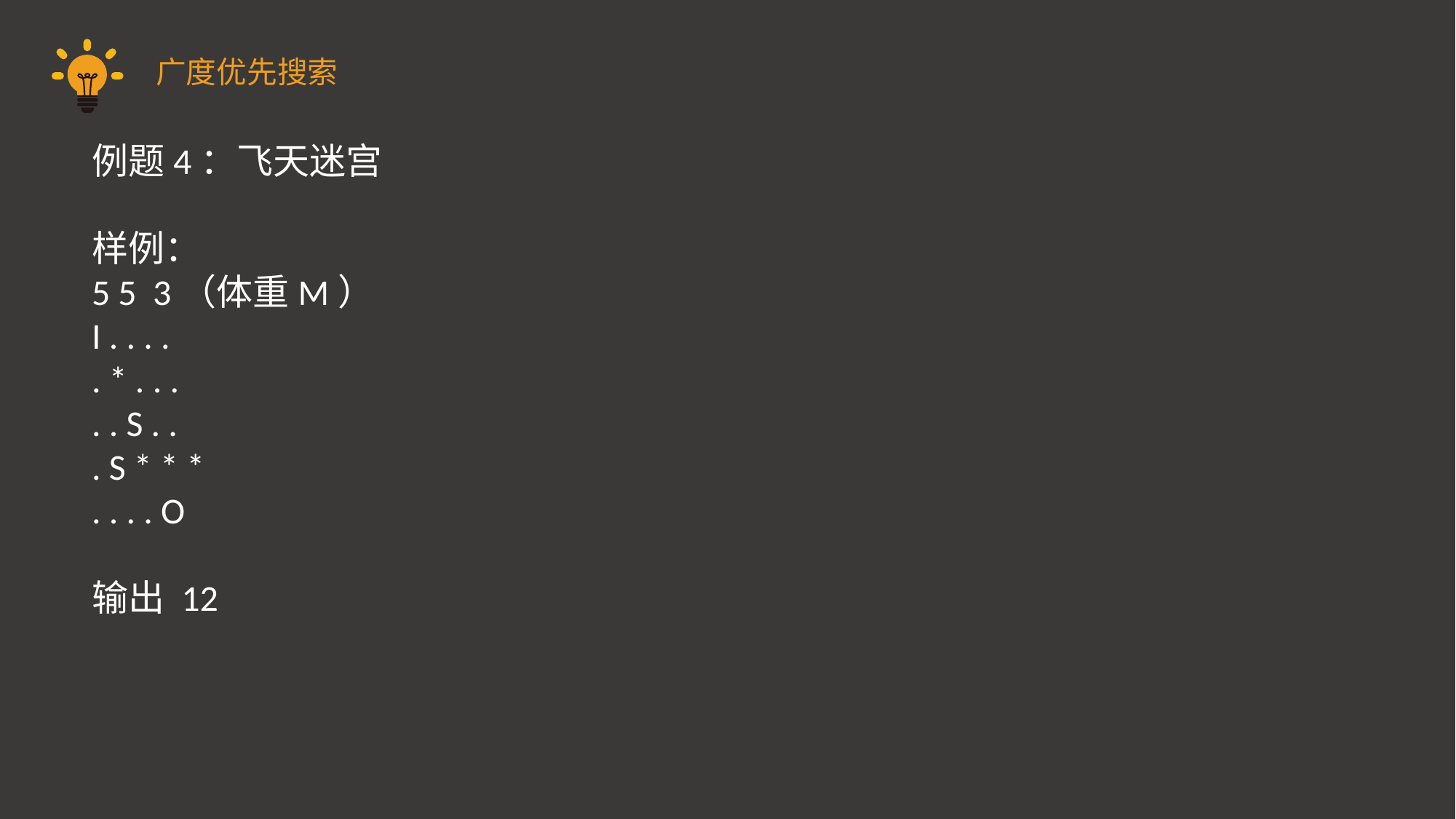

广度优先搜索
例题4：飞天迷宫

样例：
5 5  3（体重M）
I . . . .
. * . . .
. . S . .
. S * * *
. . . . O

输出 12